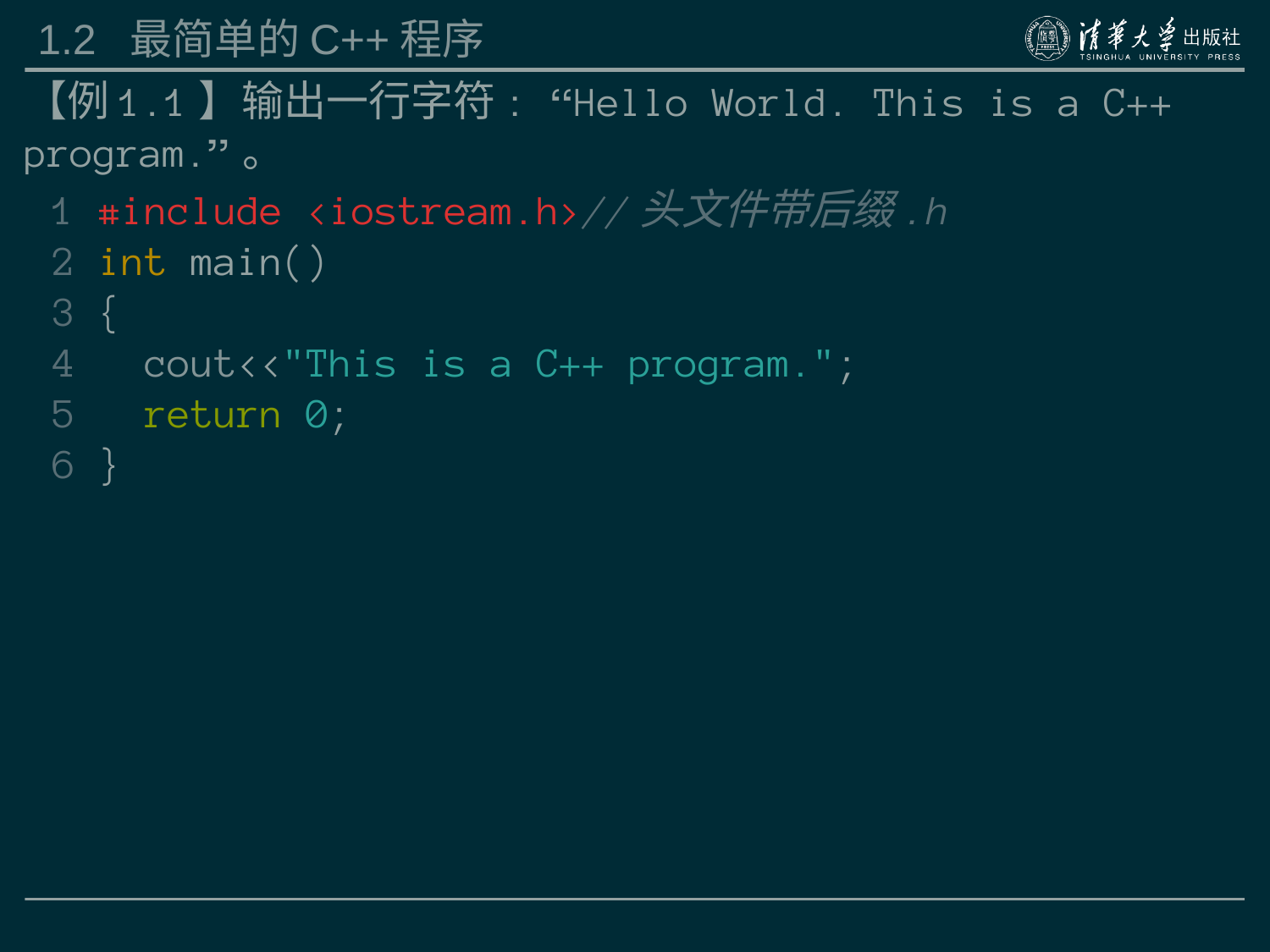

# 1.2  最简单的C++程序
【例1.1】输出一行字符: “Hello World. This is a C++ program.”。
 1 #include <iostream.h>//头文件带后缀.h
 2 int main()
 3 {
 4   cout<<"This is a C++ program.";
 5   return 0;
 6 }